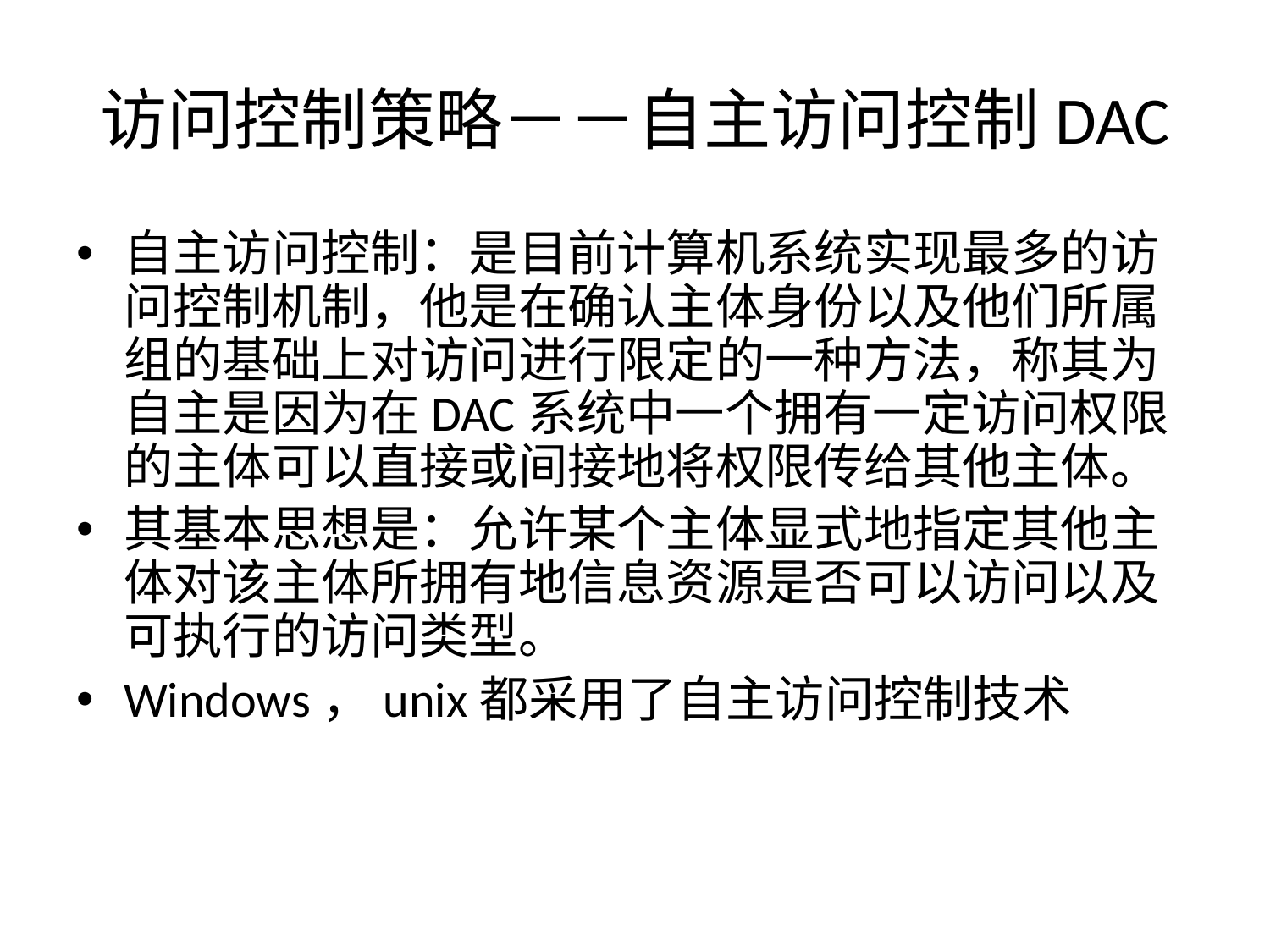

# 访问控制策略－－自主访问控制DAC
自主访问控制：是目前计算机系统实现最多的访问控制机制，他是在确认主体身份以及他们所属组的基础上对访问进行限定的一种方法，称其为自主是因为在DAC系统中一个拥有一定访问权限的主体可以直接或间接地将权限传给其他主体。
其基本思想是：允许某个主体显式地指定其他主体对该主体所拥有地信息资源是否可以访问以及可执行的访问类型。
Windows，unix都采用了自主访问控制技术